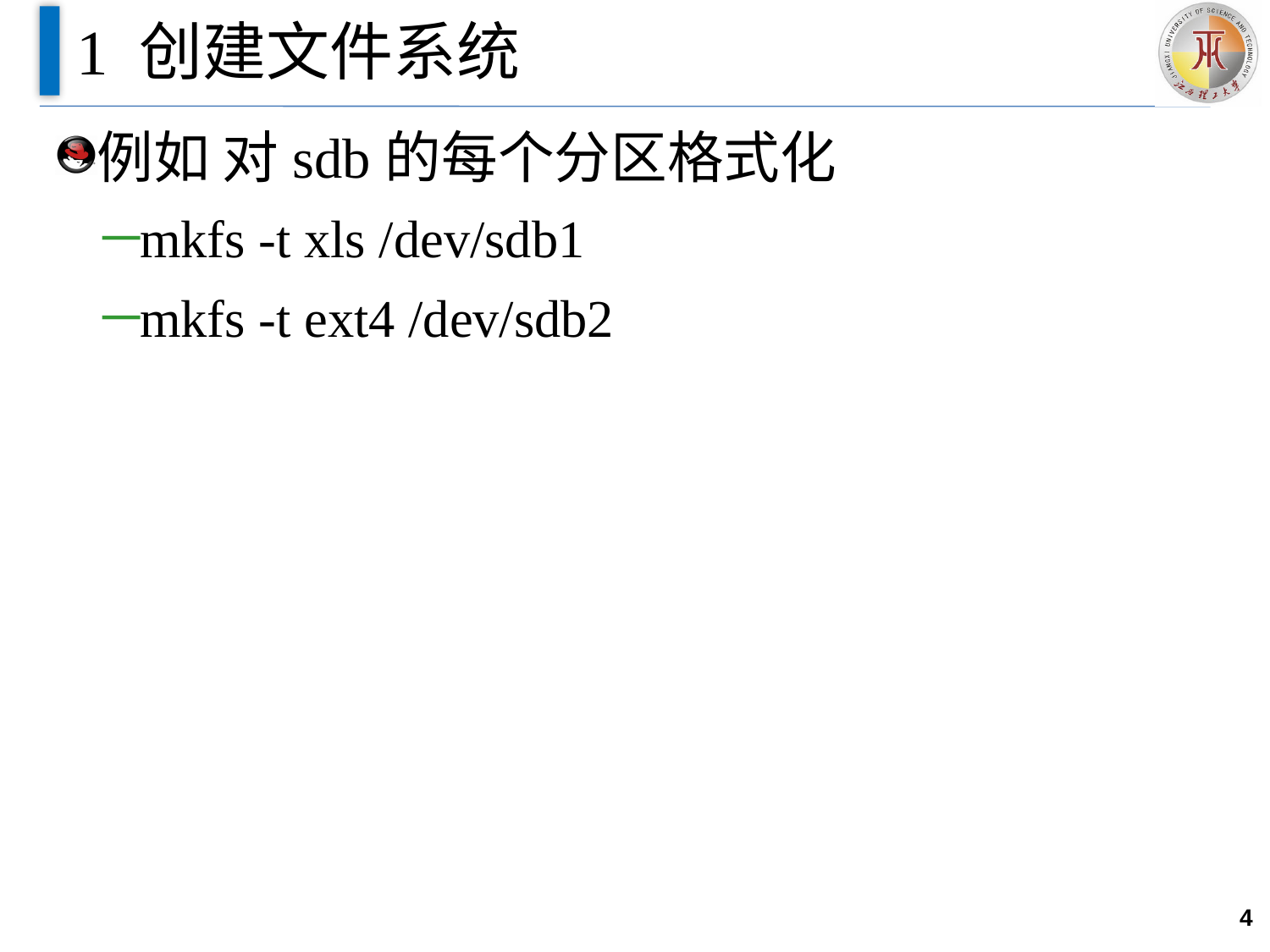

# 1 创建文件系统
例如 对sdb的每个分区格式化
mkfs -t xls /dev/sdb1
mkfs -t ext4 /dev/sdb2
4